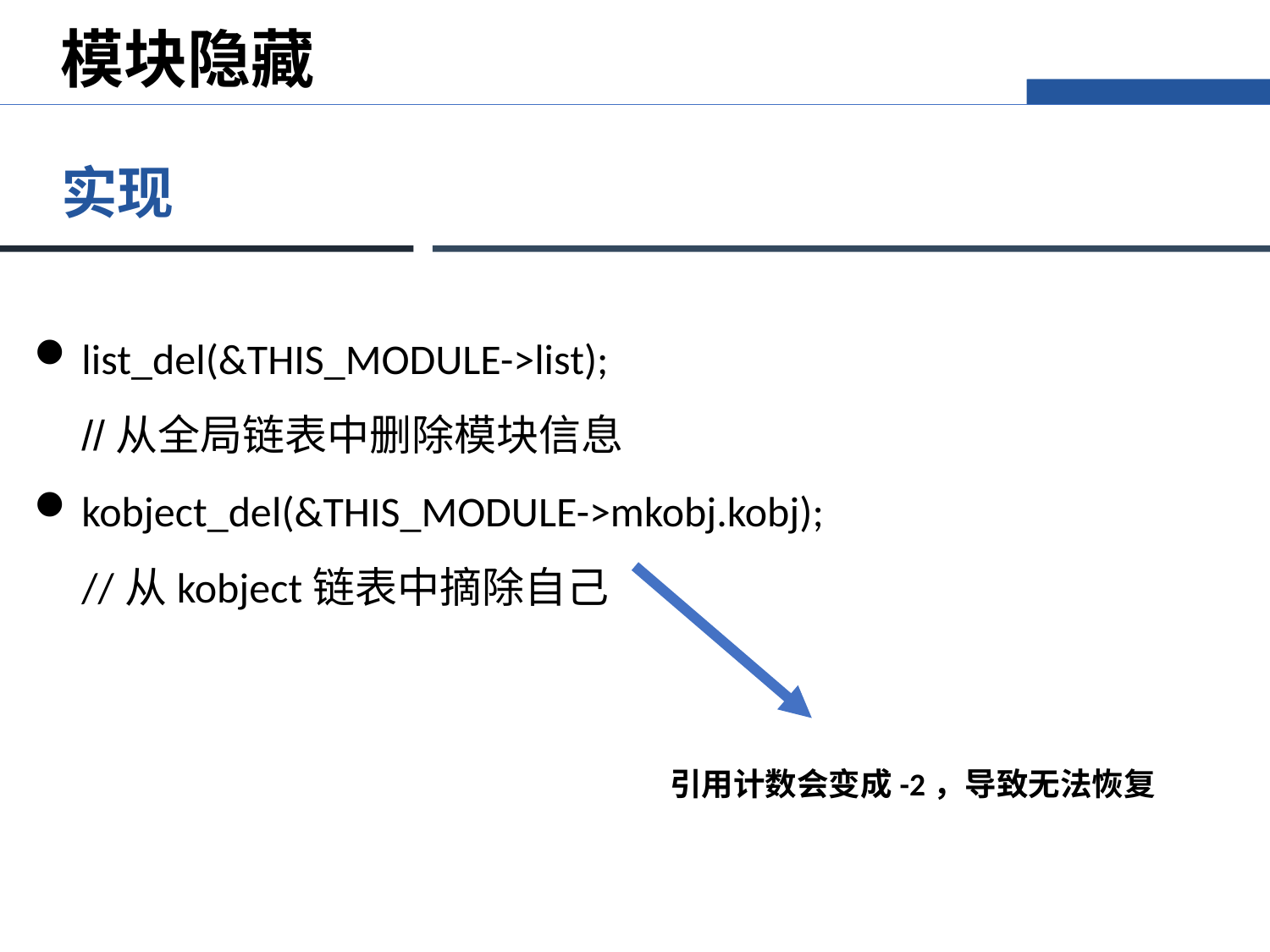

模块隐藏

实现

list_del(&THIS_MODULE->list);
    //从全局链表中删除模块信息
kobject_del(&THIS_MODULE->mkobj.kobj);
     //从kobject链表中摘除自己
引用计数会变成-2，导致无法恢复